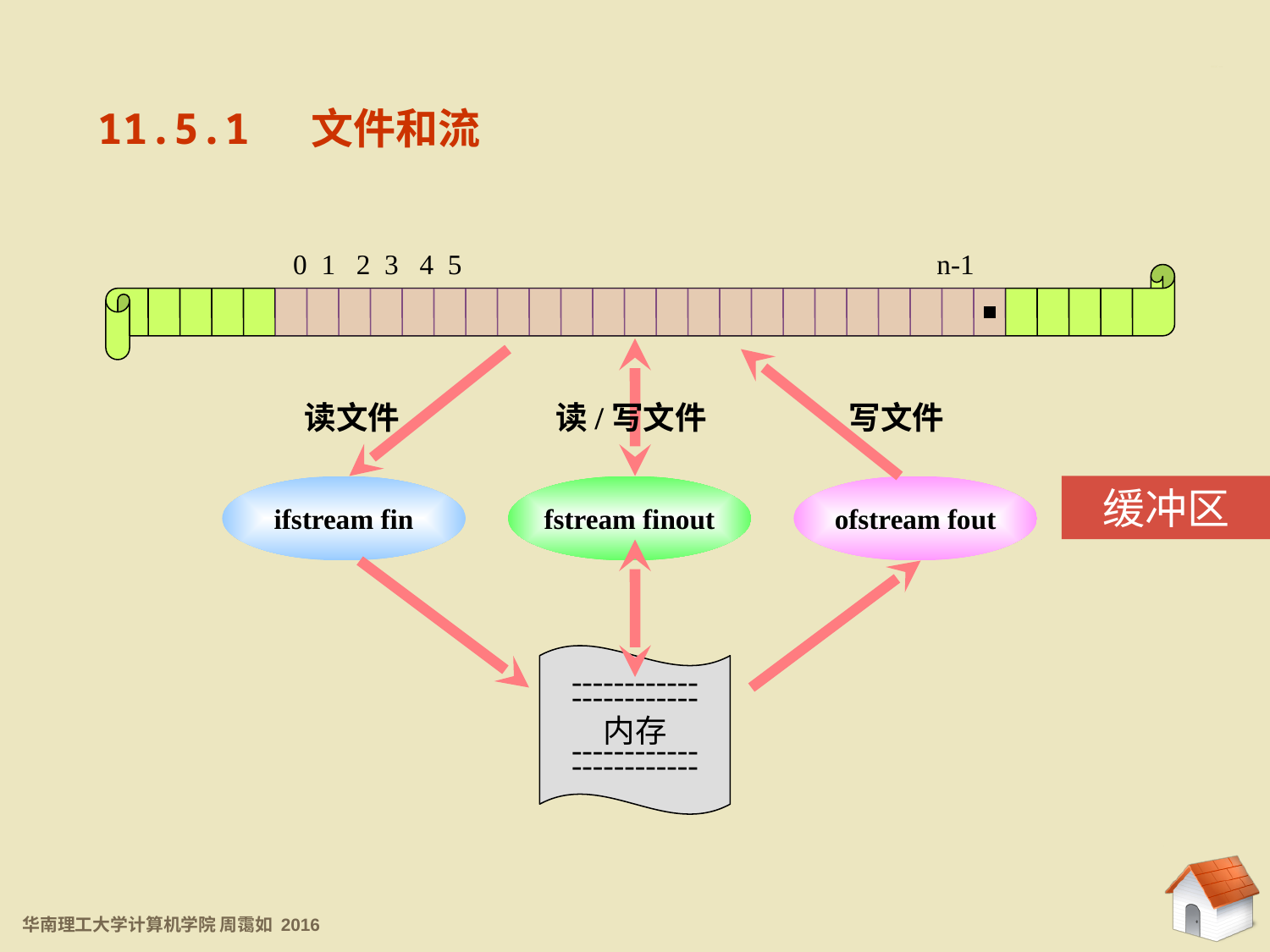

11.5.1  文件和流
11.5.1  文件和流
0  1   2  3   4  5                                                                    n-1

读文件
读/写文件
写文件
ifstream fin
fstream finout
ofstream fout
缓冲区

------------
------------
内存
------------
------------